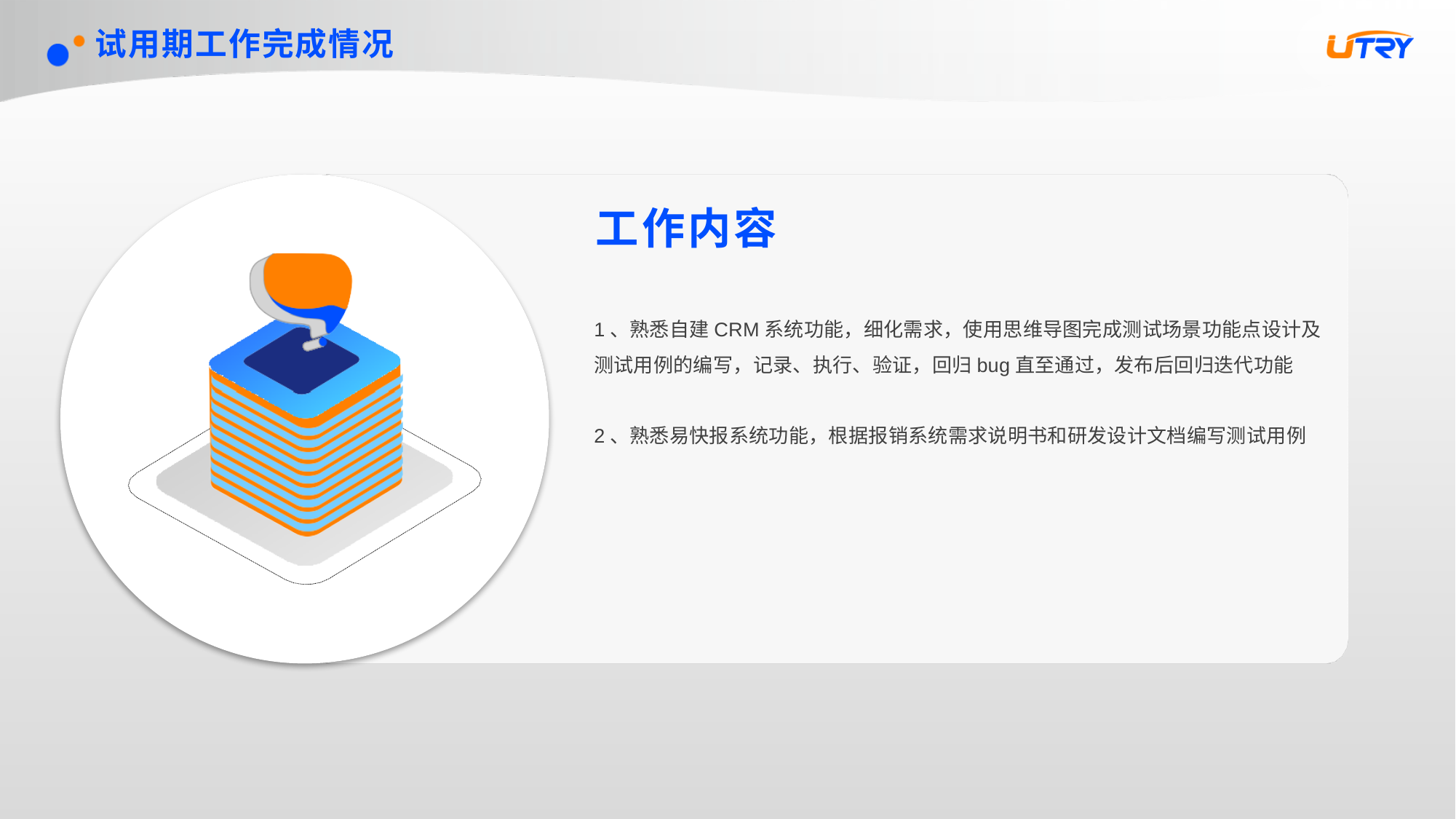

试用期工作完成情况

# 工作内容
1、熟悉自建CRM系统功能，细化需求，使用思维导图完成测试场景功能点设计及测试用例的编写，记录、执行、验证，回归bug直至通过，发布后回归迭代功能

2、熟悉易快报系统功能，根据报销系统需求说明书和研发设计文档编写测试用例